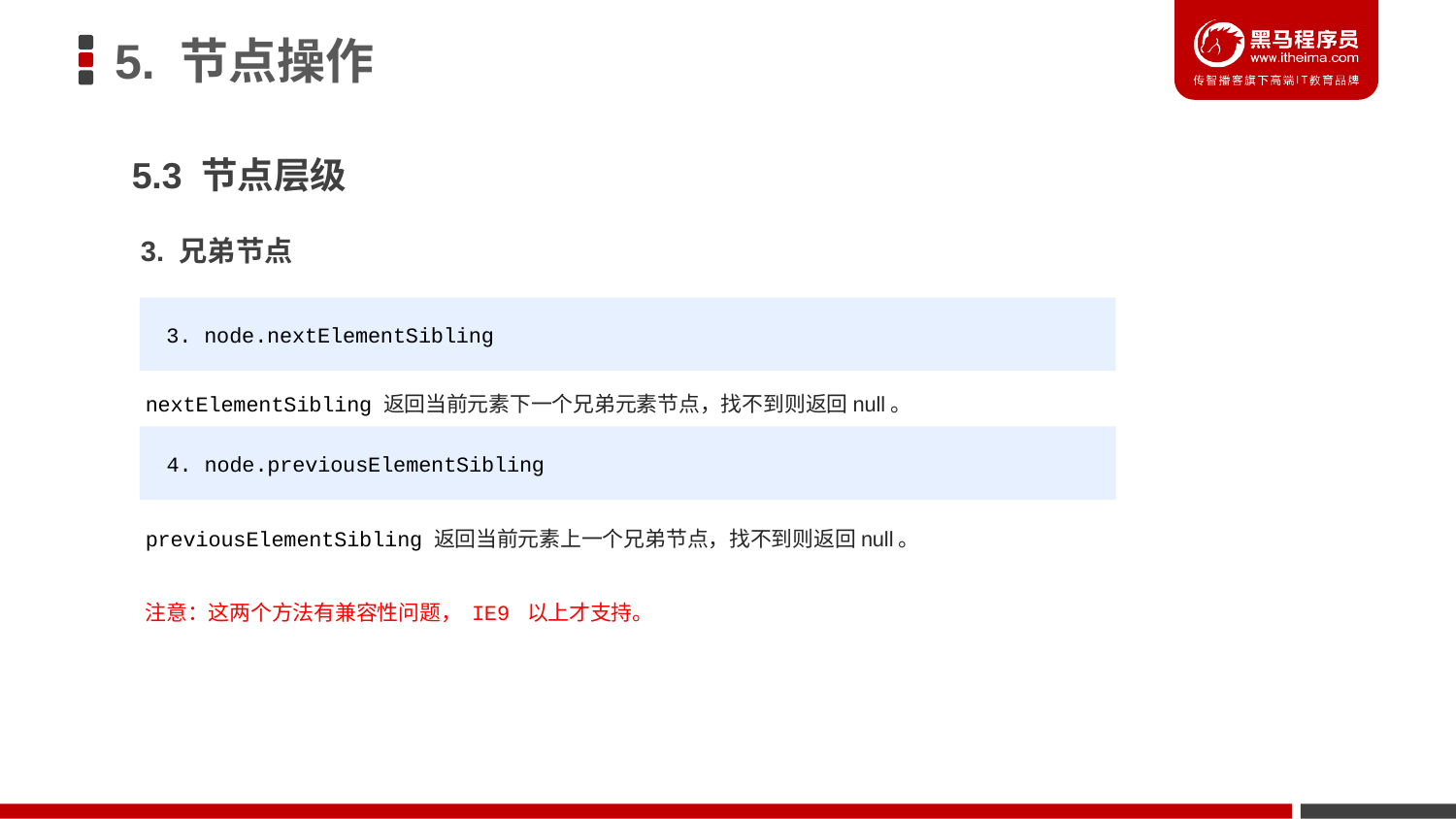

# 5. 节点操作
5.3 节点层级
3. 兄弟节点
 3. node.nextElementSibling
nextElementSibling 返回当前元素下一个兄弟元素节点，找不到则返回null。
 4. node.previousElementSibling
previousElementSibling 返回当前元素上一个兄弟节点，找不到则返回null。
注意：这两个方法有兼容性问题， IE9 以上才支持。